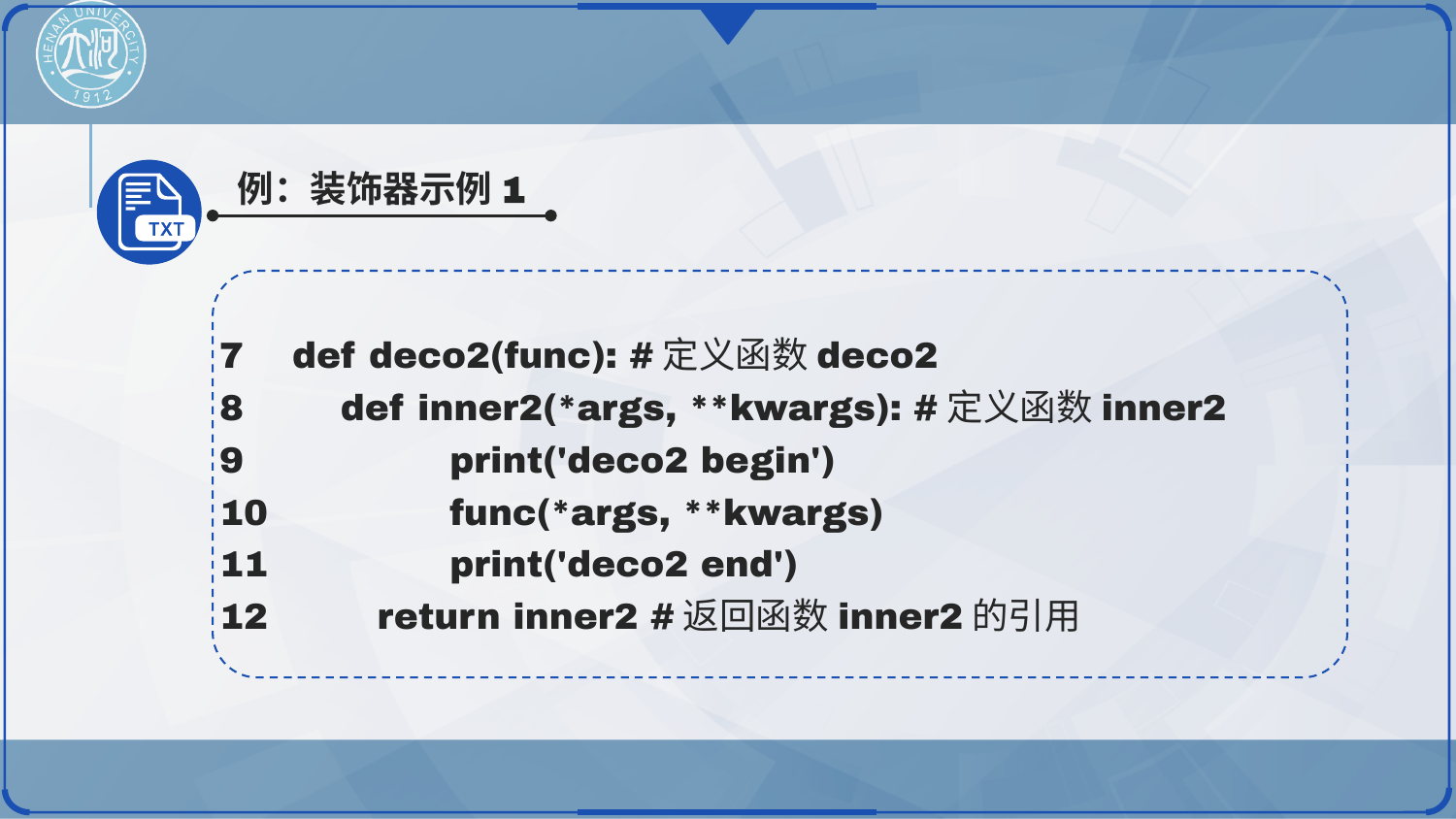

例：装饰器示例1

7    def deco2(func): #定义函数deco2
8        def inner2(*args, **kwargs): #定义函数inner2
9	       print('deco2 begin')
10	       func(*args, **kwargs)
11	       print('deco2 end')
12	 return inner2 #返回函数inner2的引用